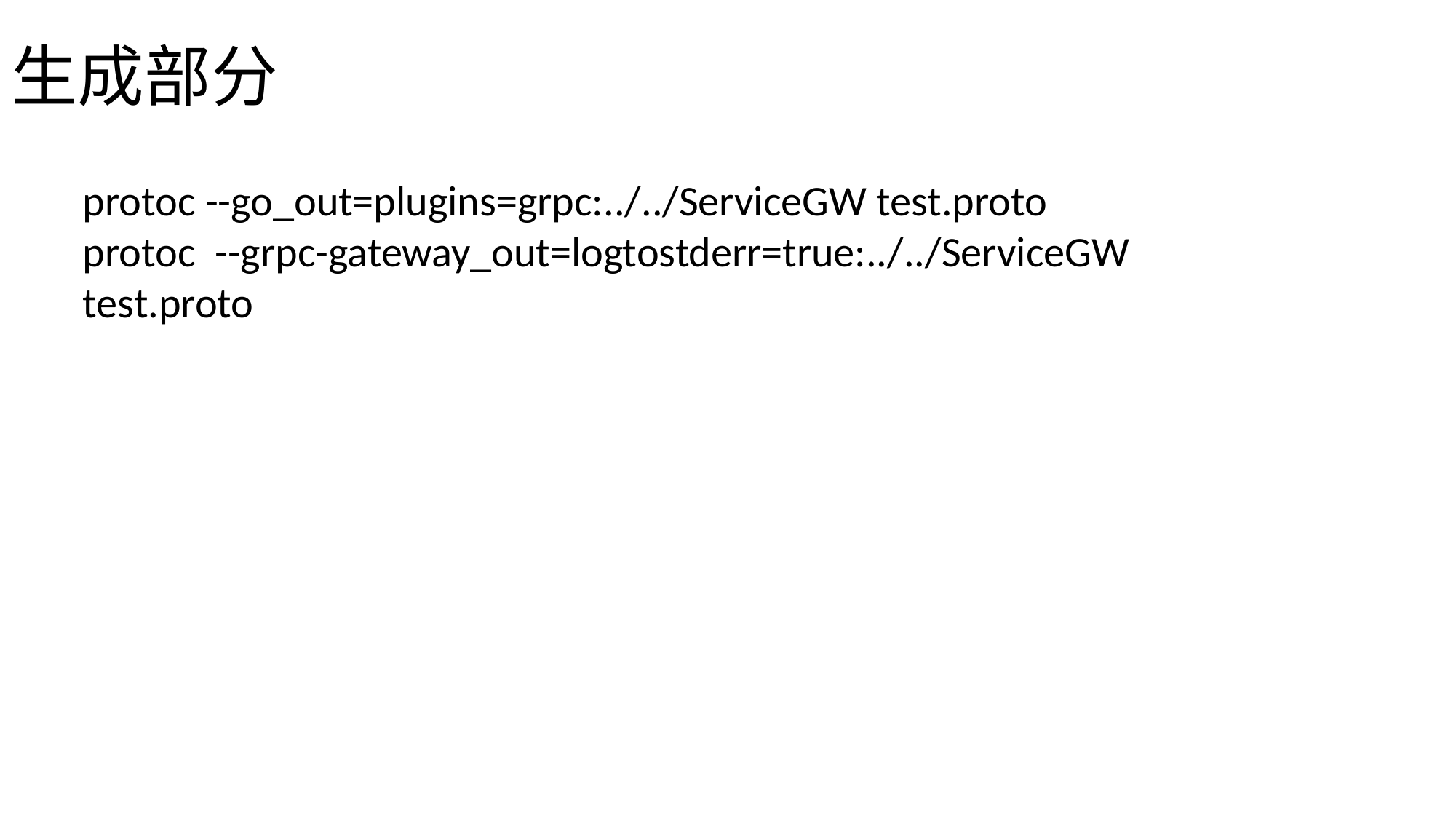

# 生成部分
protoc --go_out=plugins=grpc:../../ServiceGW test.proto
protoc  --grpc-gateway_out=logtostderr=true:../../ServiceGW test.proto